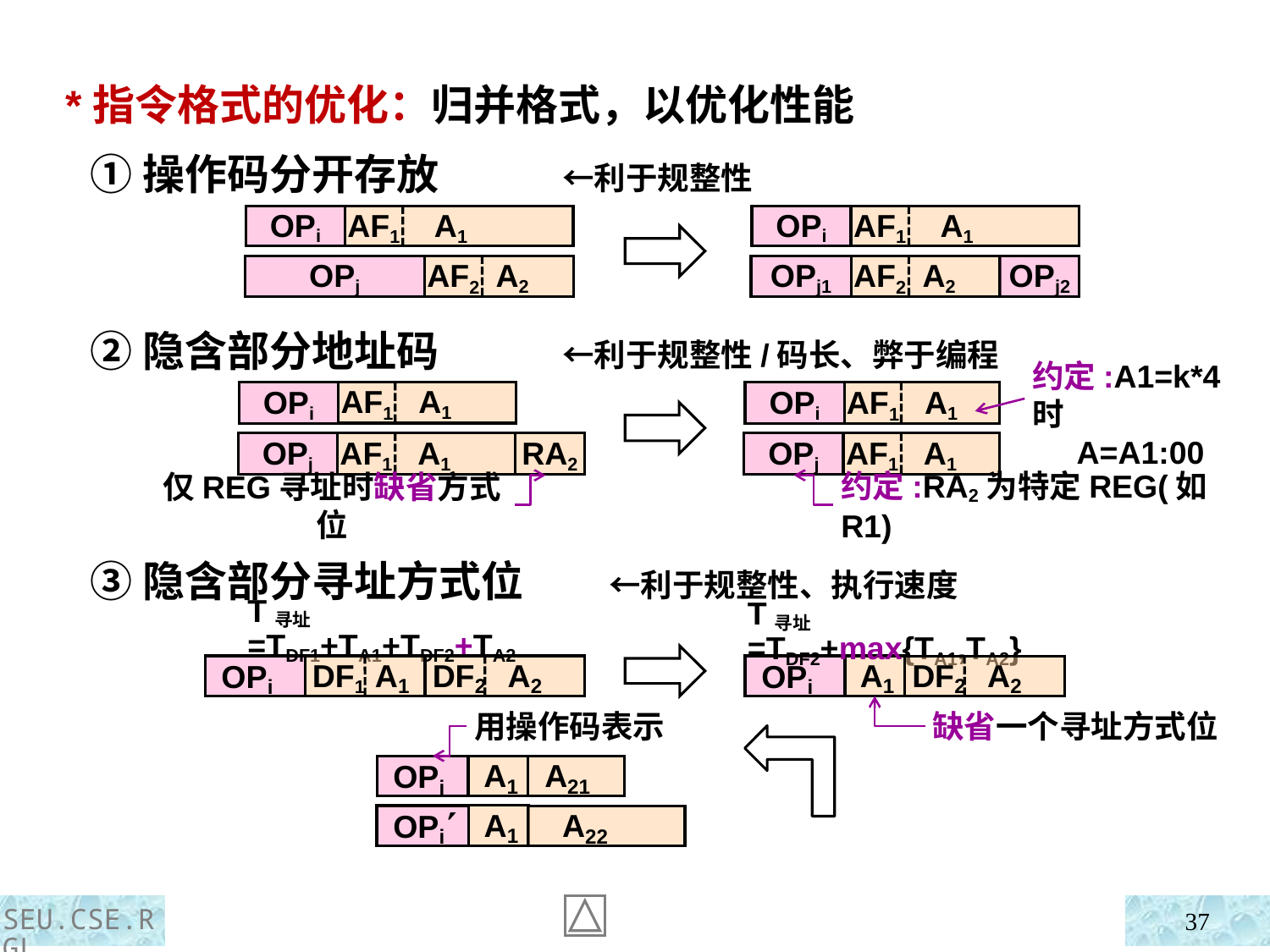

*指令格式的优化：归并格式，以优化性能
     ①操作码分开存放             ←利于规整性
OPi

OPi
AF1    A1

AF1    A1

AF2  A2

OPj1
AF2  A2

OPj2
OPj
     ②隐含部分地址码             ←利于规整性/码长、弊于编程
约定:A1=k*4时
     A=A1:00
AF1   A1
OPi

OPi
AF1   A1

OPj
AF1   A1

RA2
OPj
AF1   A1

仅REG寻址时缺省方式位
约定:RA2为特定REG(如R1)
     ③隐含部分寻址方式位         ←利于规整性、执行速度
T寻址=TDF1+TA1+TDF2+TA2
T寻址=TDF2+max{TA1,TA2}

 OPi
DF1  A1
DF2   A2

 OPi

A1

DF2   A2
缺省一个寻址方式位
用操作码表示

 OPi
 A21
A1
A1
 OPi′
   A22
SEU.CSE.RGL

37